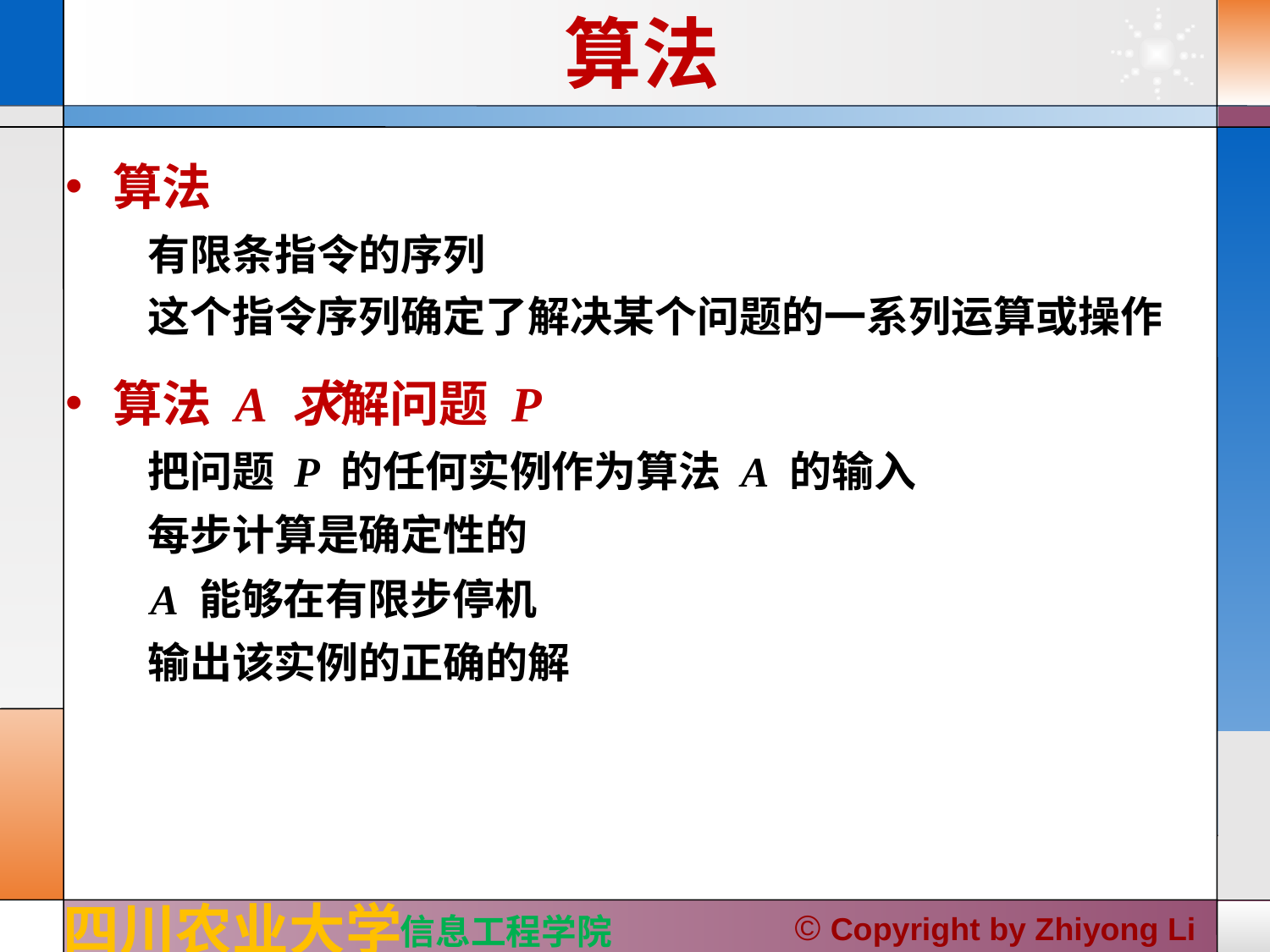

# 算法
算法
  有限条指令的序列
  这个指令序列确定了解决某个问题的一系列运算或操作
算法 A 求解问题 P
  把问题 P 的任何实例作为算法 A 的输入
  每步计算是确定性的
   A 能够在有限步停机
  输出该实例的正确的解